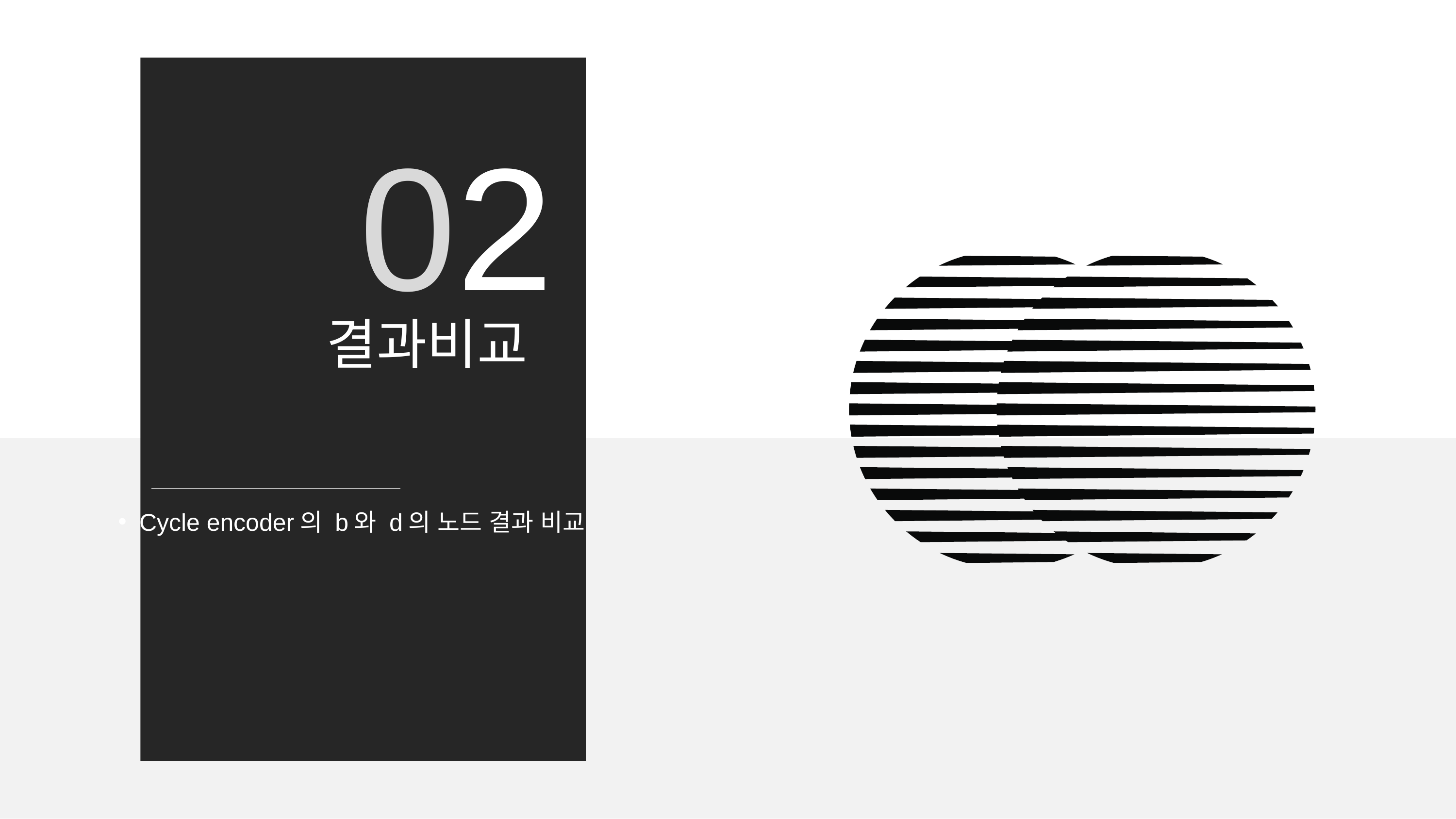

02
결과비교
Cycle encoder의 b와 d의 노드 결과 비교